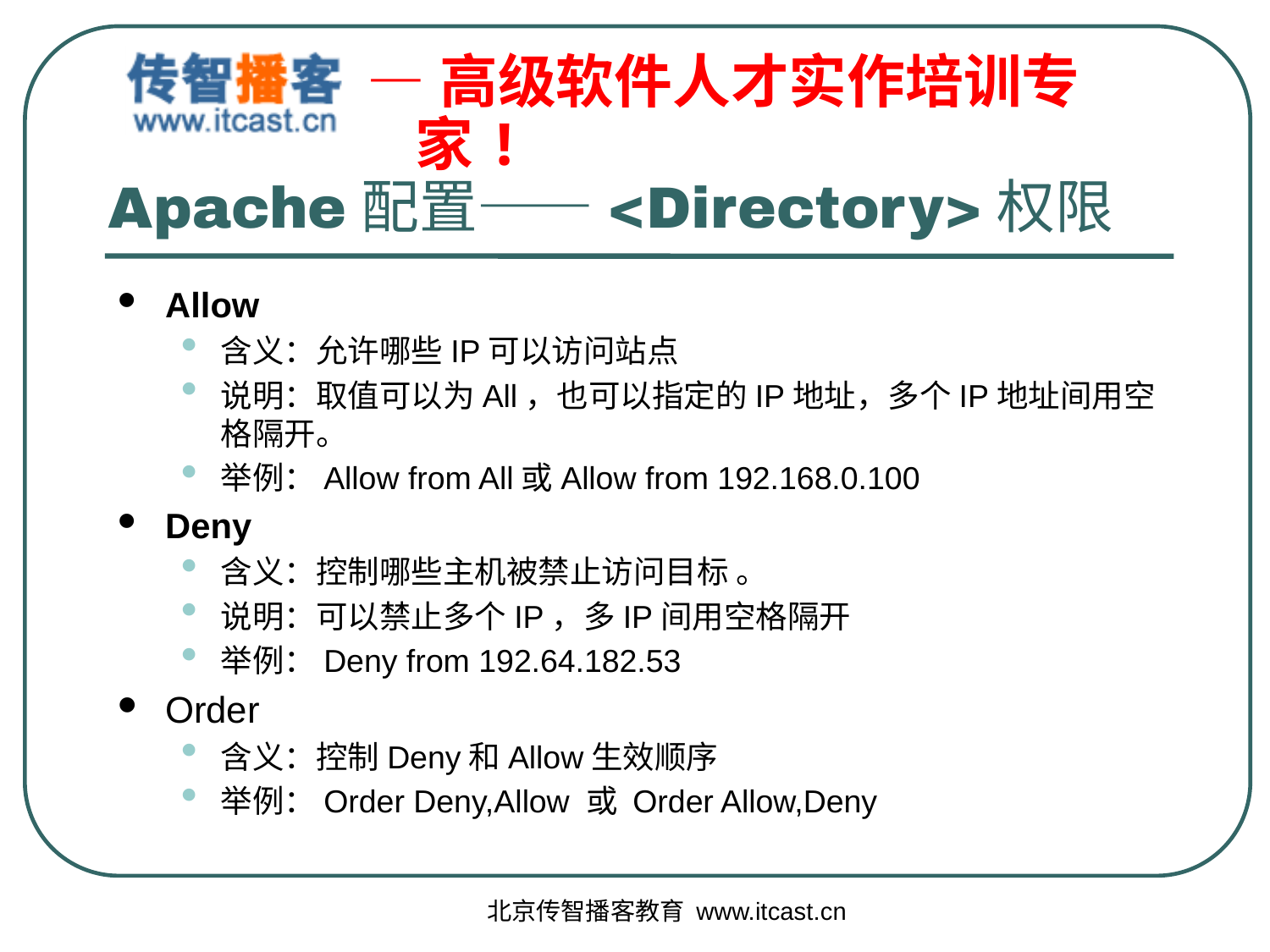

# Apache配置——<Directory>权限
Allow
含义：允许哪些IP可以访问站点
说明：取值可以为All，也可以指定的IP地址，多个IP地址间用空格隔开。
举例：Allow from All或Allow from 192.168.0.100
Deny
含义：控制哪些主机被禁止访问目标 。
说明：可以禁止多个IP，多IP间用空格隔开
举例：Deny from 192.64.182.53
Order
含义：控制Deny和Allow生效顺序
举例：Order Deny,Allow 或 Order Allow,Deny